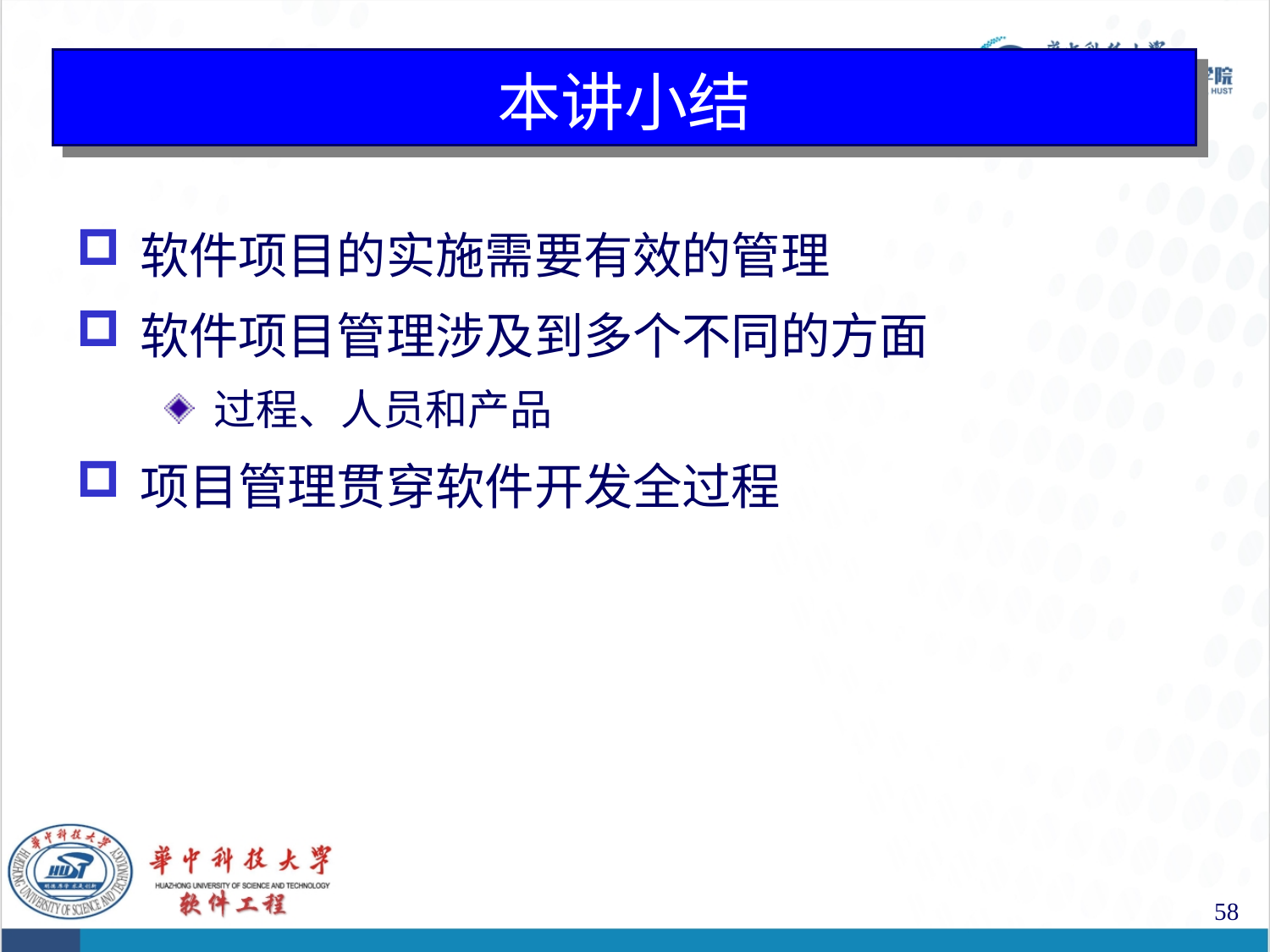

# 本讲小结
软件项目的实施需要有效的管理
软件项目管理涉及到多个不同的方面
过程、人员和产品
项目管理贯穿软件开发全过程
58